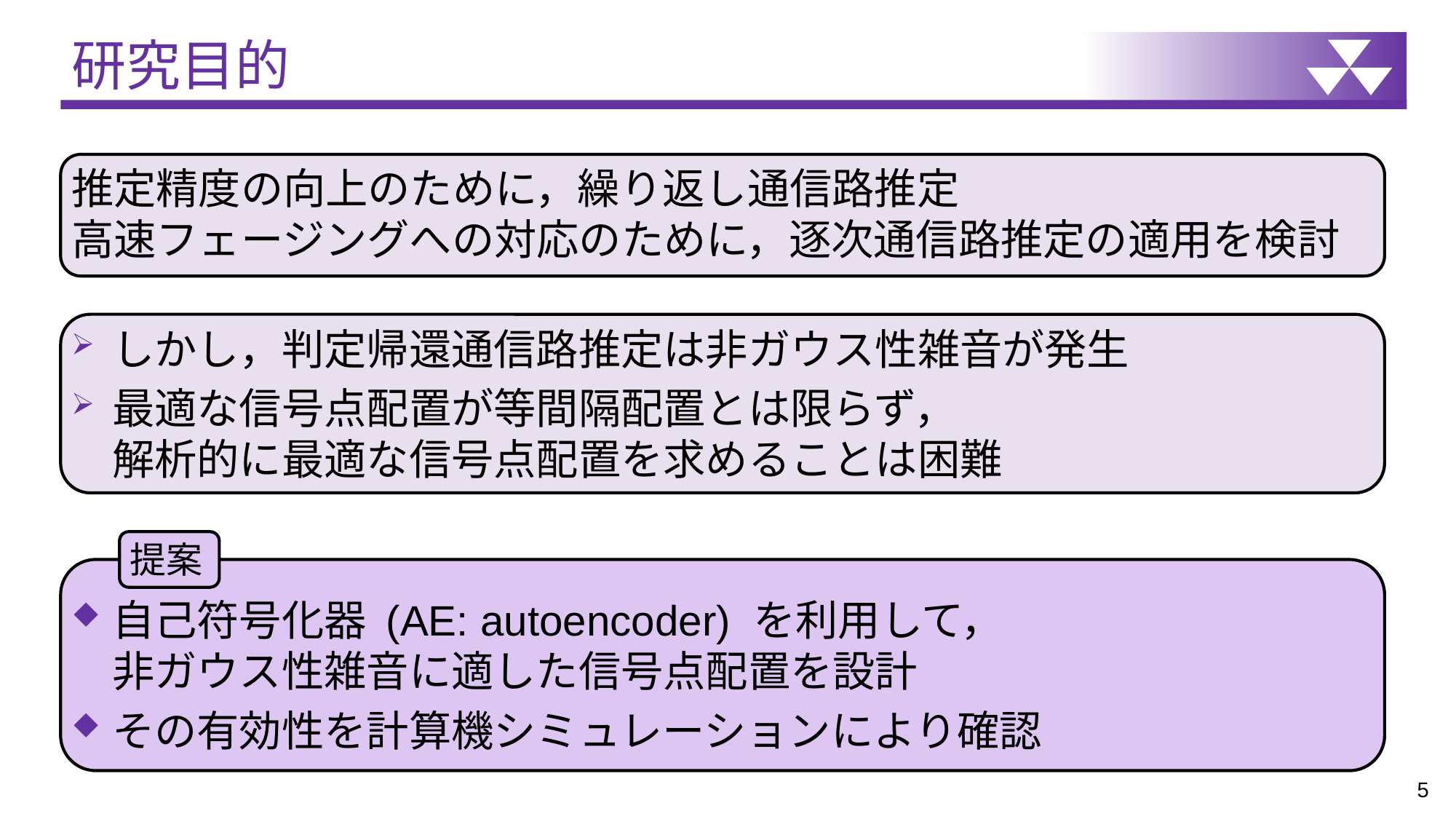

# 研究目的

推定精度の向上のために，繰り返し通信路推定
高速フェージングへの対応のために，逐次通信路推定の適用を検討

しかし，判定帰還通信路推定は非ガウス性雑音が発生
最適な信号点配置が等間隔配置とは限らず，
解析的に最適な信号点配置を求めることは困難
提案

自己符号化器 (AE: autoencoder) を利用して，
非ガウス性雑音に適した信号点配置を設計
その有効性を計算機シミュレーションにより確認
5